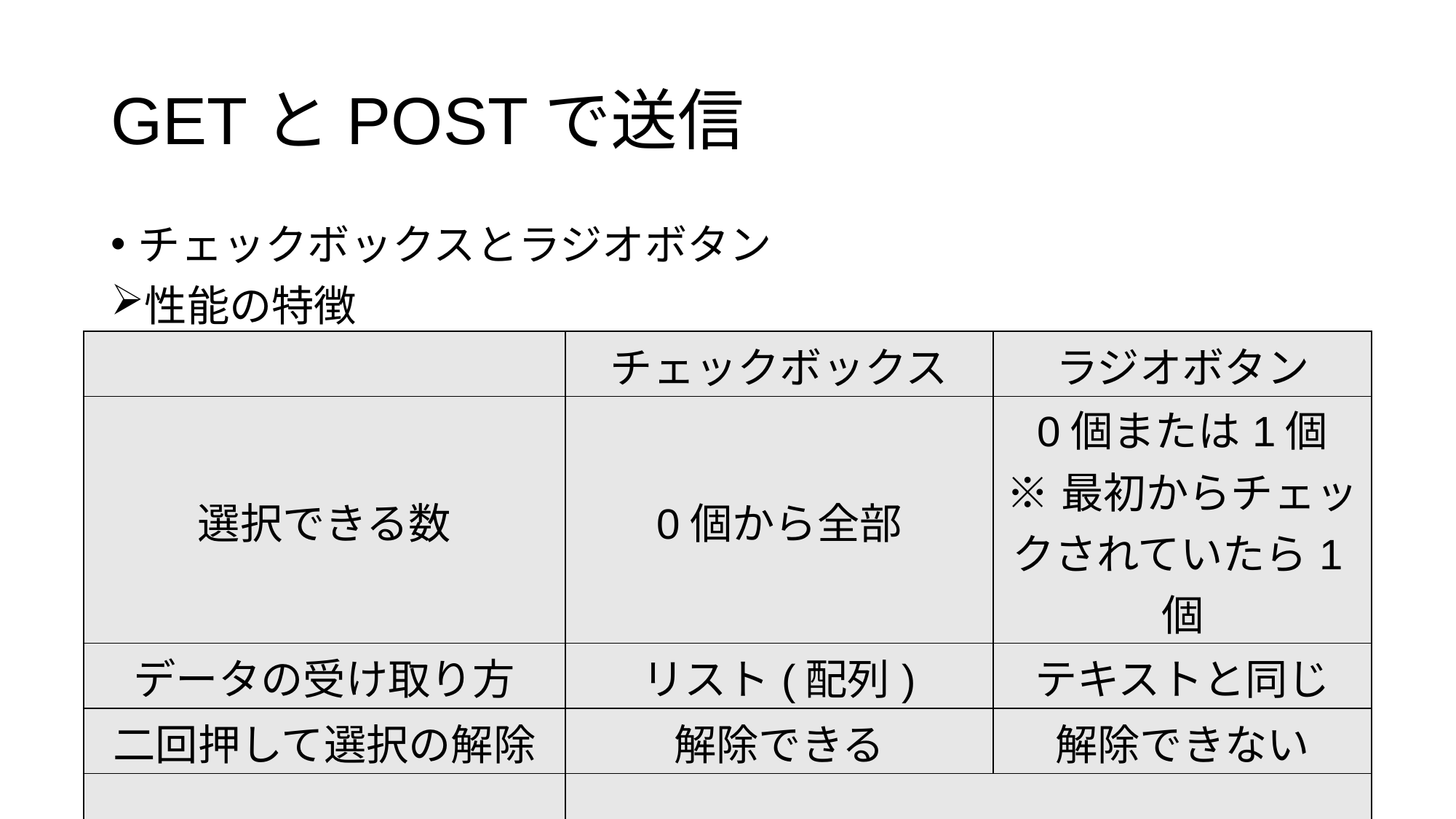

# GETとPOSTで送信
チェックボックスとラジオボタン
性能の特徴

|  | チェックボックス | ラジオボタン |
| --- | --- | --- |
| 選択できる数 | 0個から全部 | 0個または1個 ※最初からチェックされていたら1個 |
| データの受け取り方 | リスト(配列) | テキストと同じ |
| 二回押して選択の解除 | 解除できる | 解除できない |
| 共通点 | nameを同じにすれば選択制にできる |  |